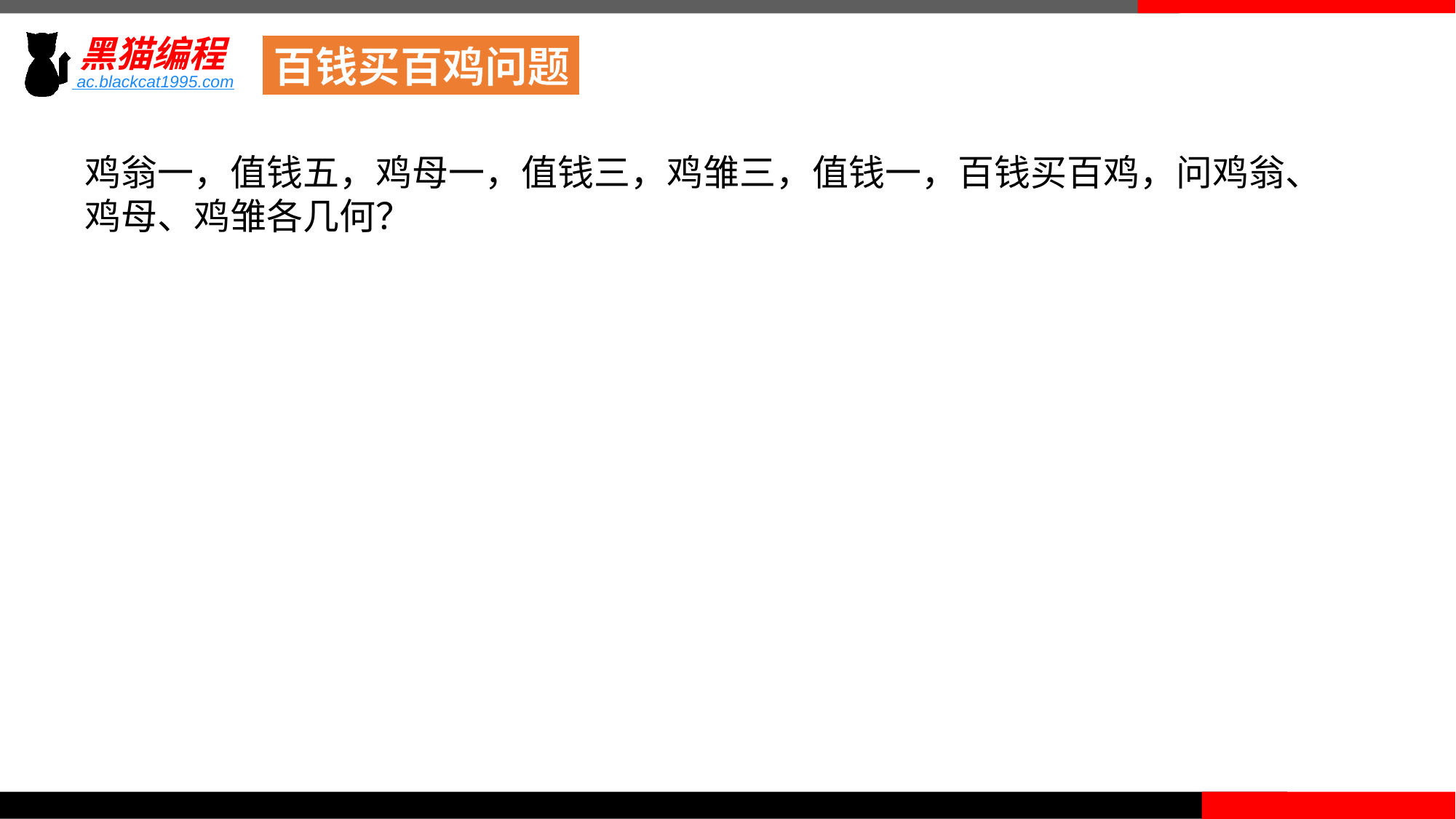

百钱买百鸡问题
鸡翁一，值钱五，鸡母一，值钱三，鸡雏三，值钱一，百钱买百鸡，问鸡翁、鸡母、鸡雏各几何？